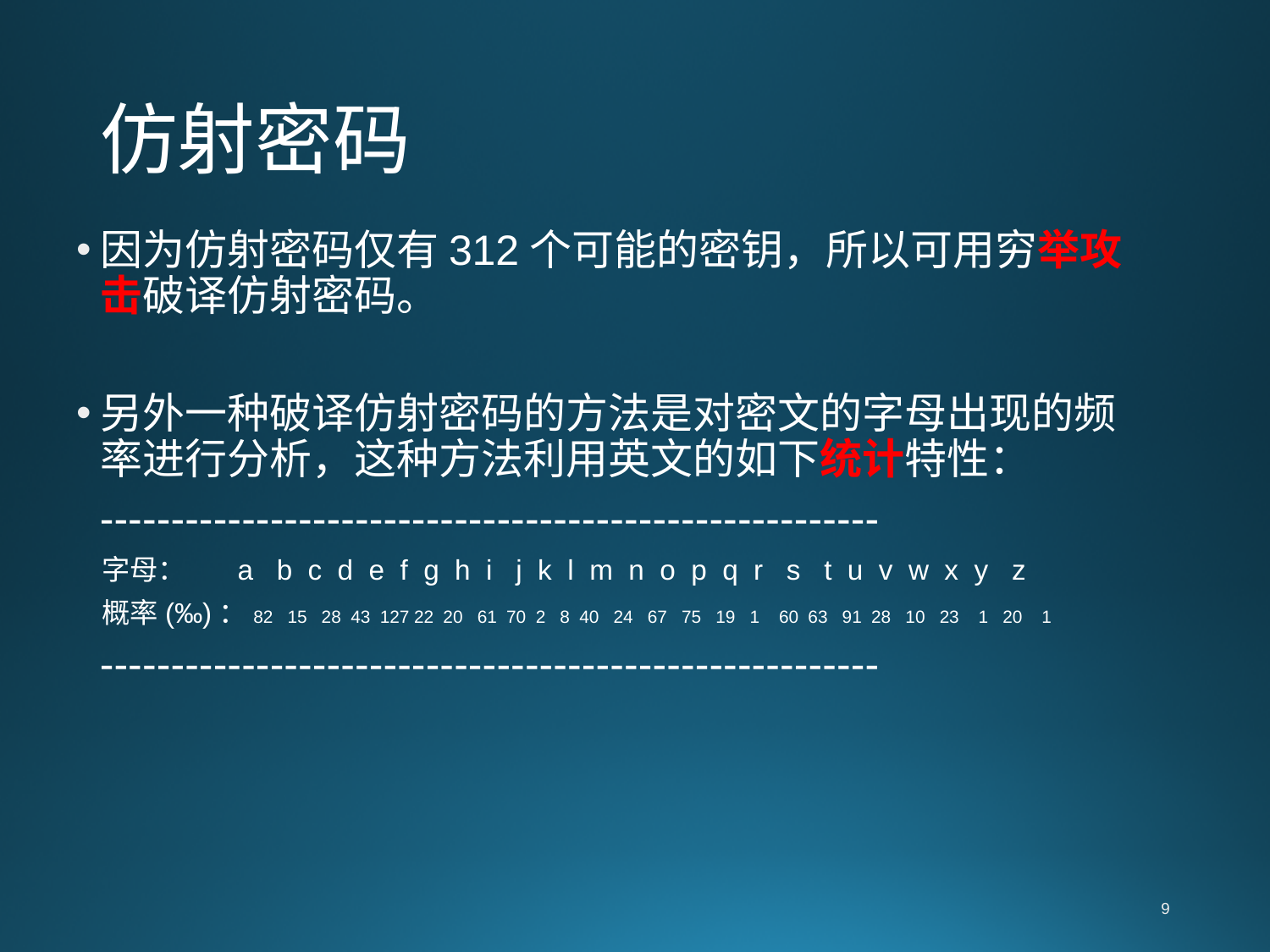

# 仿射密码
因为仿射密码仅有312个可能的密钥，所以可用穷举攻击破译仿射密码。

另外一种破译仿射密码的方法是对密文的字母出现的频率进行分析，这种方法利用英文的如下统计特性：
  -------------------------------------------------------
   字母：       a   b  c  d  e  f  g  h  i   j  k  l  m  n  o  p  q  r   s   t  u  v  w  x  y   z
   概率(‰)：82   15   28  43  127 22  20   61  70  2   8  40   24   67   75   19   1    60  63   91  28   10   23    1   20    1
  -------------------------------------------------------

9